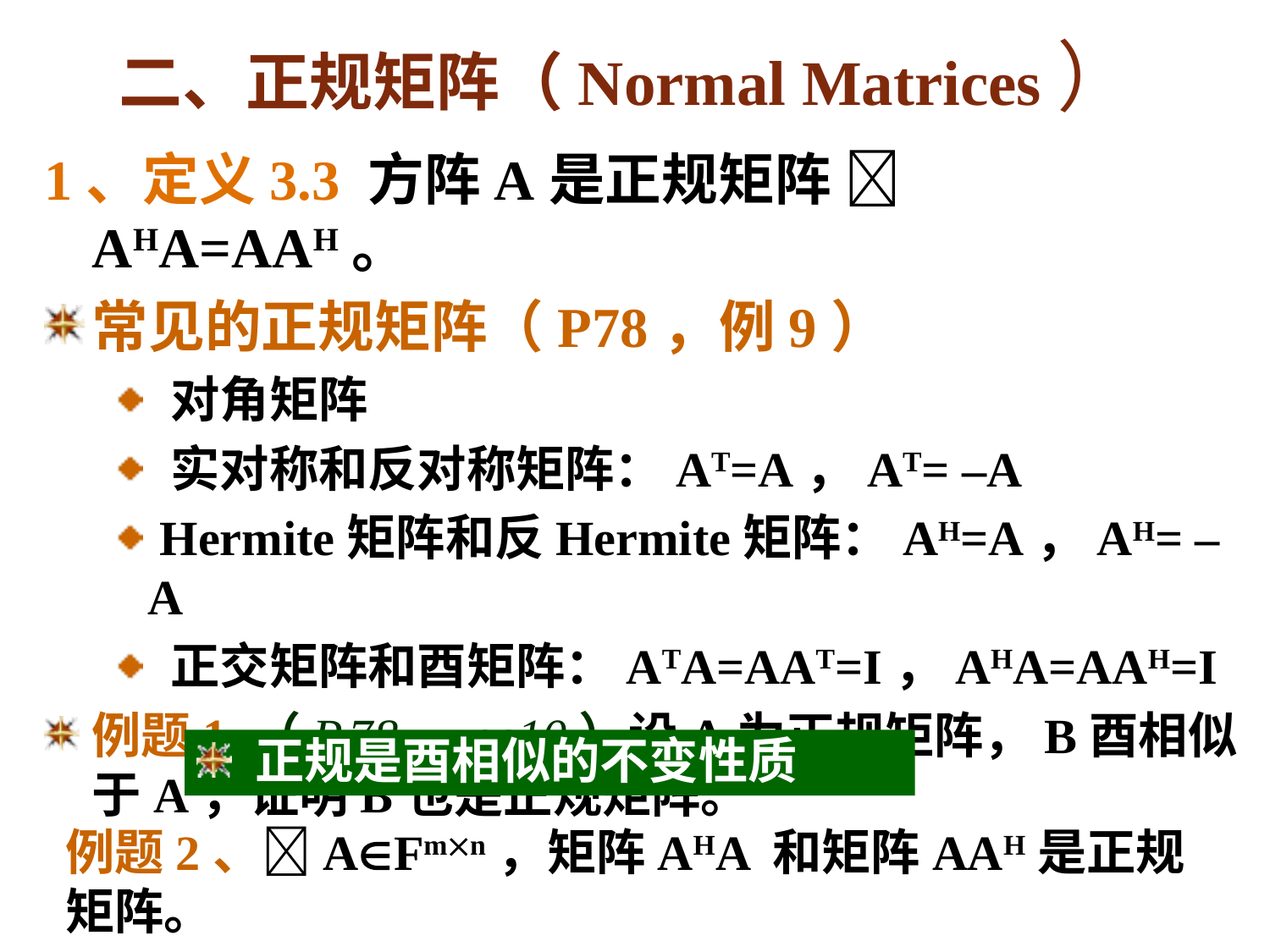

# 二、正规矩阵（Normal Matrices）
1、定义3.3 方阵A是正规矩阵 ⇔ AHA=AAH。
常见的正规矩阵（P78，例9）
 对角矩阵
 实对称和反对称矩阵：AT=A，AT= –A
 Hermite矩阵和反Hermite矩阵：AH=A，AH= –A
 正交矩阵和酉矩阵：ATA=AAT=I，AHA=AAH=I
例题1 （P.78，eg10）设A为正规矩阵，B酉相似于A，证明B也是正规矩阵。
 正规是酉相似的不变性质
例题2、∀A∈Fm×n，矩阵AHA 和矩阵AAH是正规矩阵。